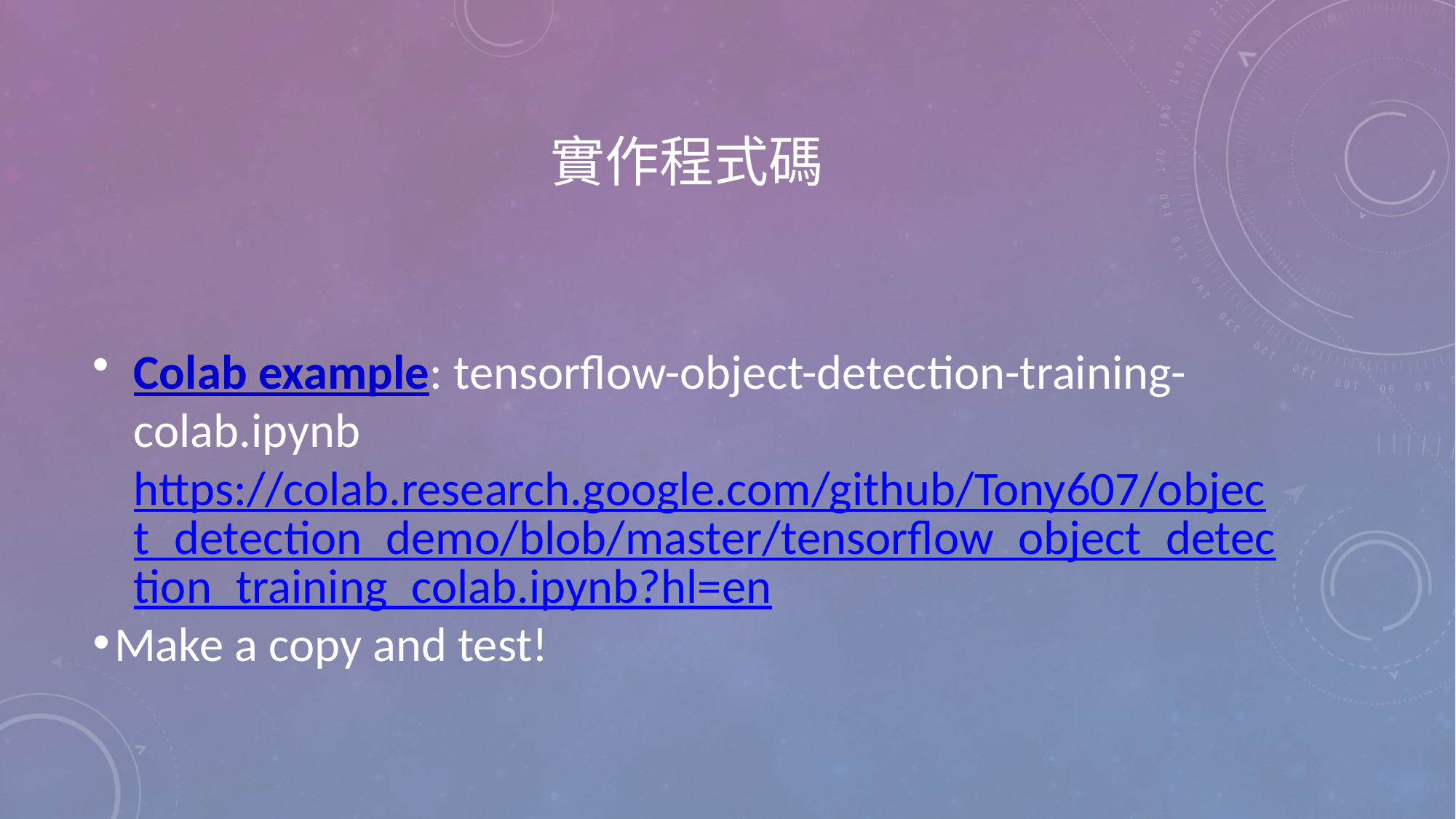

# 實作程式碼
Colab example: tensorflow-object-detection-training-colab.ipynb  https://colab.research.google.com/github/Tony607/object_detection_demo/blob/master/tensorflow_object_detection_training_colab.ipynb?hl=en
Make a copy and test!